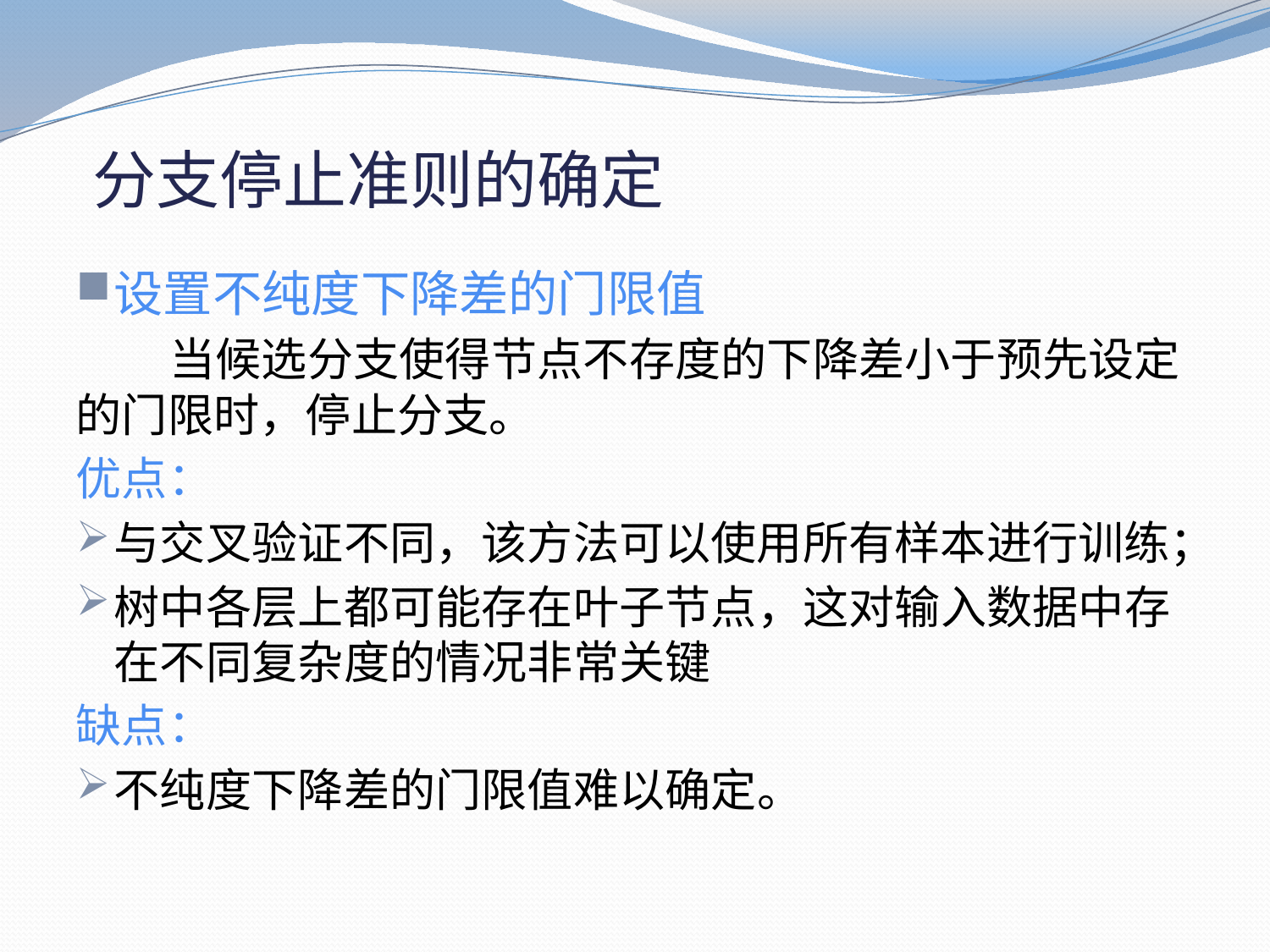

分支停止准则的确定
设置不纯度下降差的门限值
        当候选分支使得节点不存度的下降差小于预先设定的门限时，停止分支。
优点：
与交叉验证不同，该方法可以使用所有样本进行训练；
树中各层上都可能存在叶子节点，这对输入数据中存在不同复杂度的情况非常关键
缺点：
不纯度下降差的门限值难以确定。